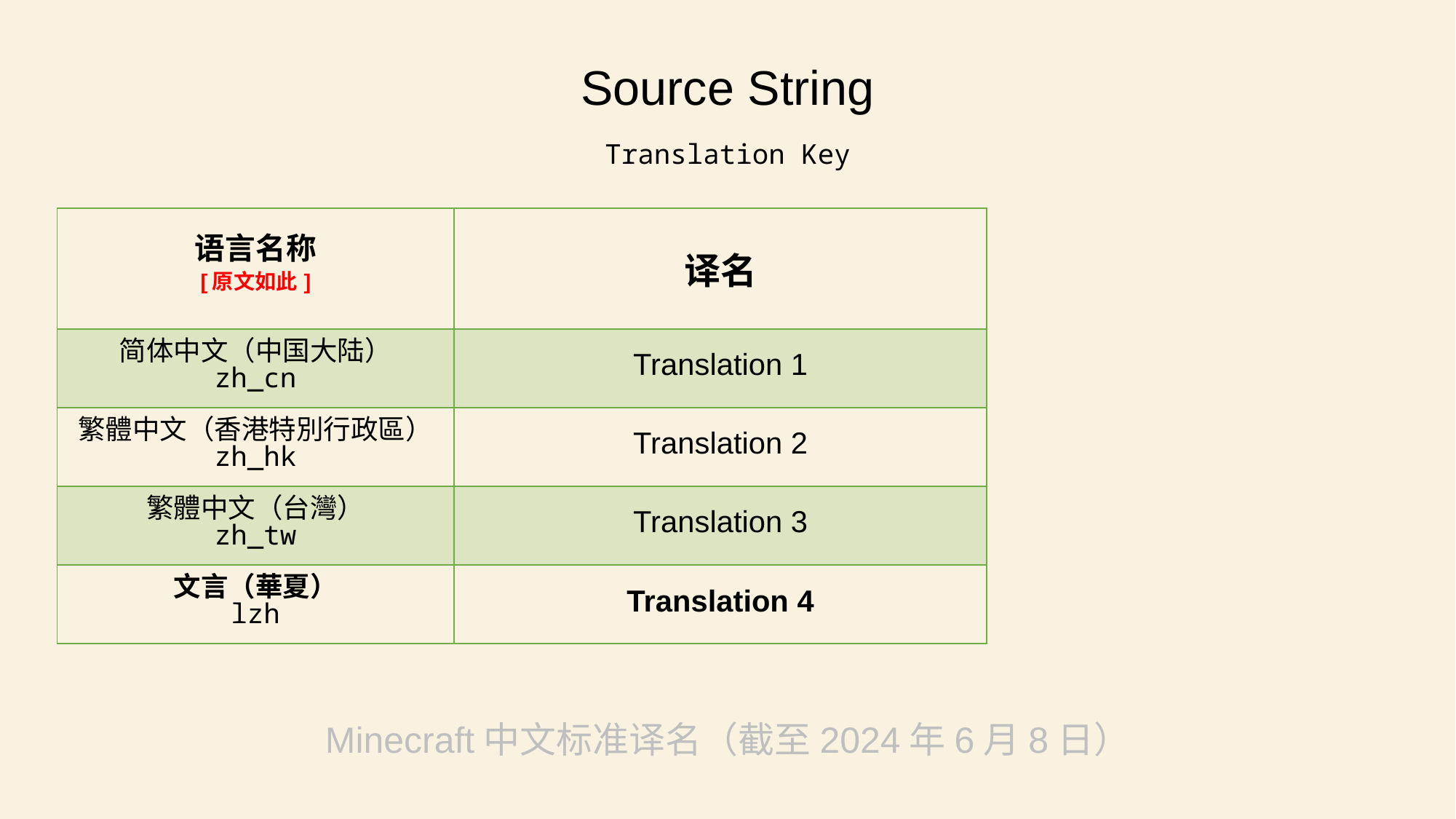

Source String
Translation Key
| 语言名称 [原文如此] | 译名 |
| --- | --- |
| 简体中文（中国大陆） zh\_cn | Translation 1 |
| 繁體中文（香港特別行政區） zh\_hk | Translation 2 |
| 繁體中文（台灣） zh\_tw | Translation 3 |
| 文言（華夏） lzh | Translation 4 |